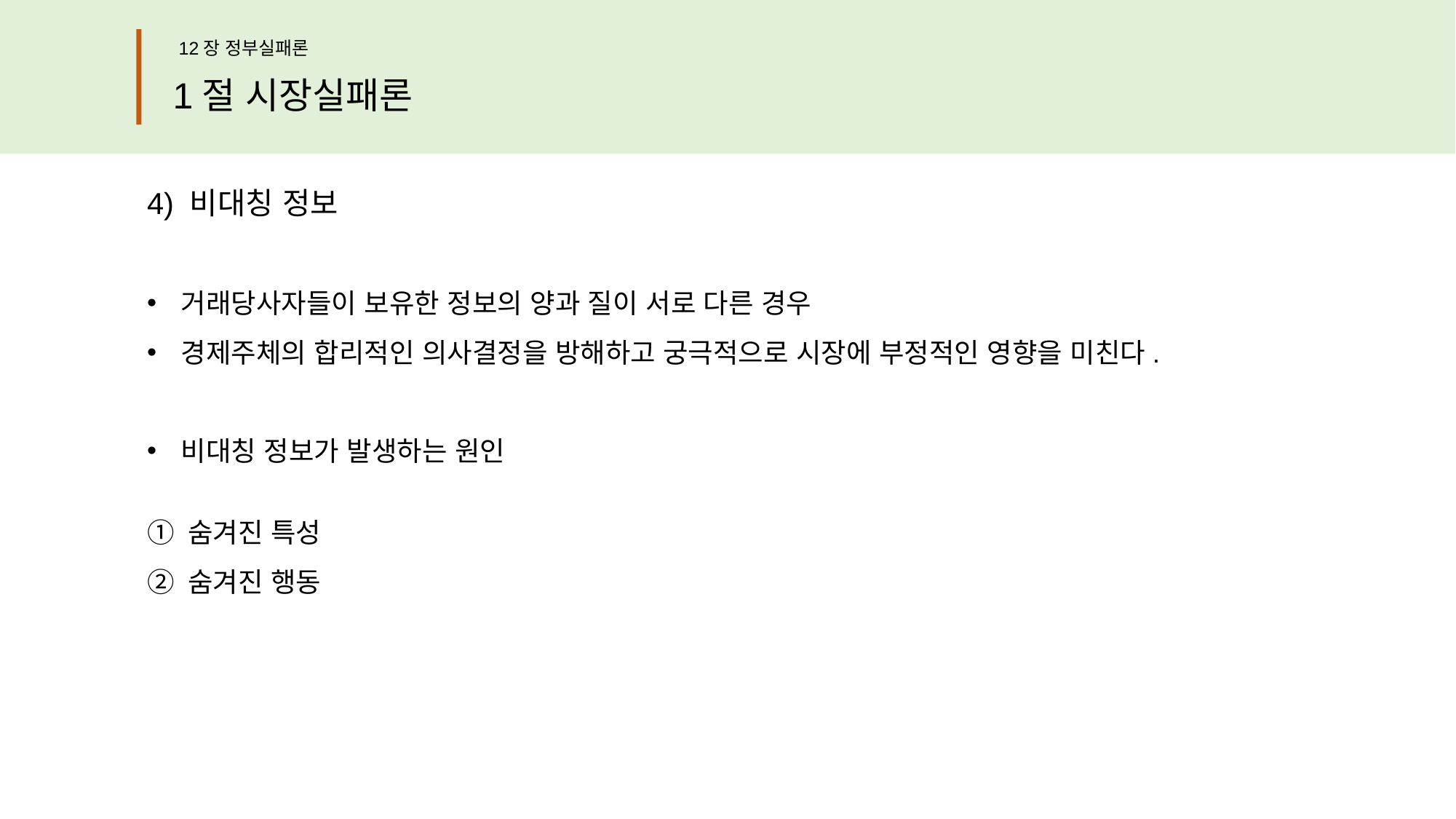

12장 정부실패론
1절 시장실패론
4) 비대칭 정보

거래당사자들이 보유한 정보의 양과 질이 서로 다른 경우
경제주체의 합리적인 의사결정을 방해하고 궁극적으로 시장에 부정적인 영향을 미친다.

비대칭 정보가 발생하는 원인

숨겨진 특성
숨겨진 행동